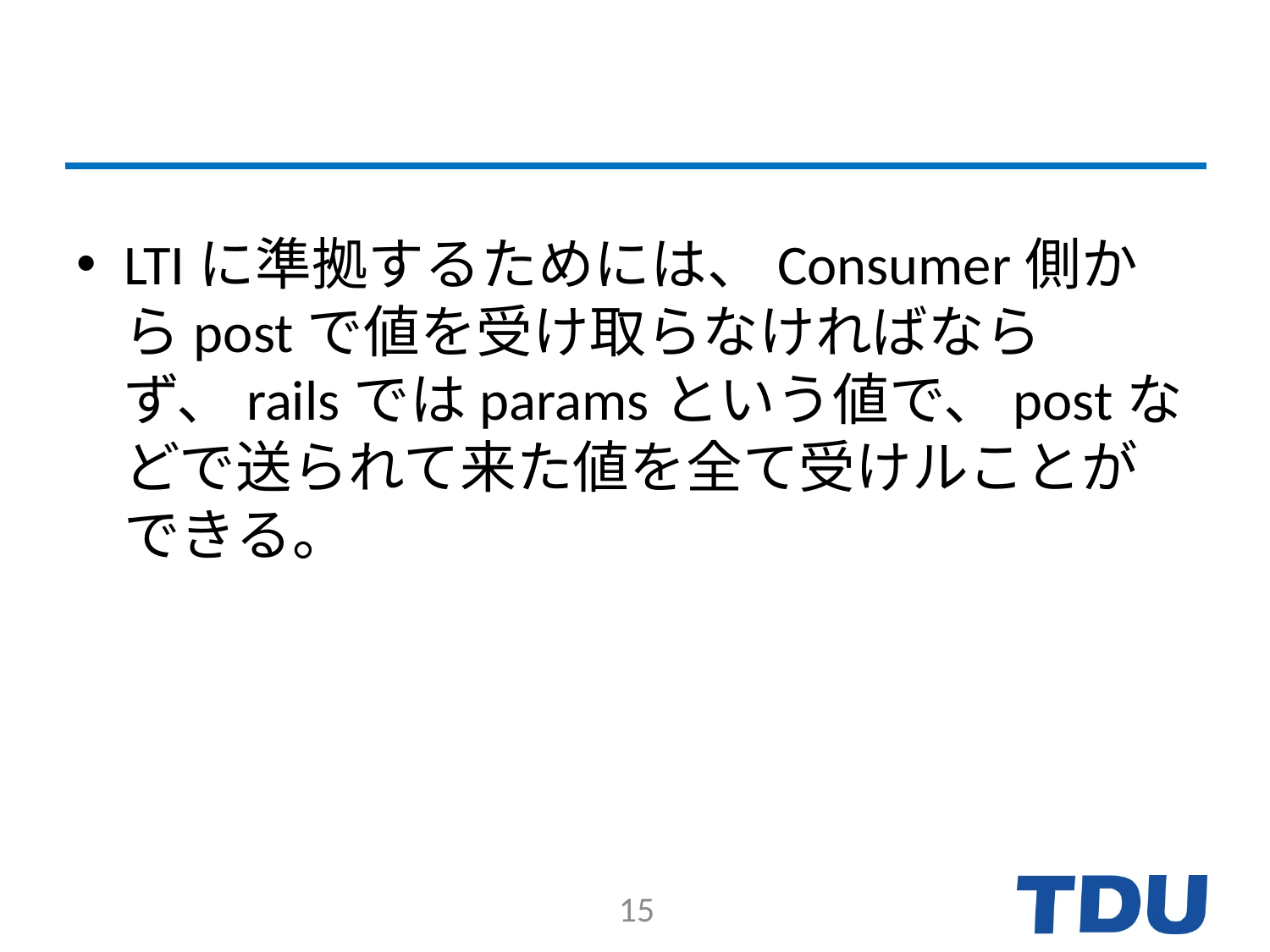

#
LTIに準拠するためには、Consumer側からpostで値を受け取らなければならず、railsではparamsという値で、postなどで送られて来た値を全て受けルことができる。
15